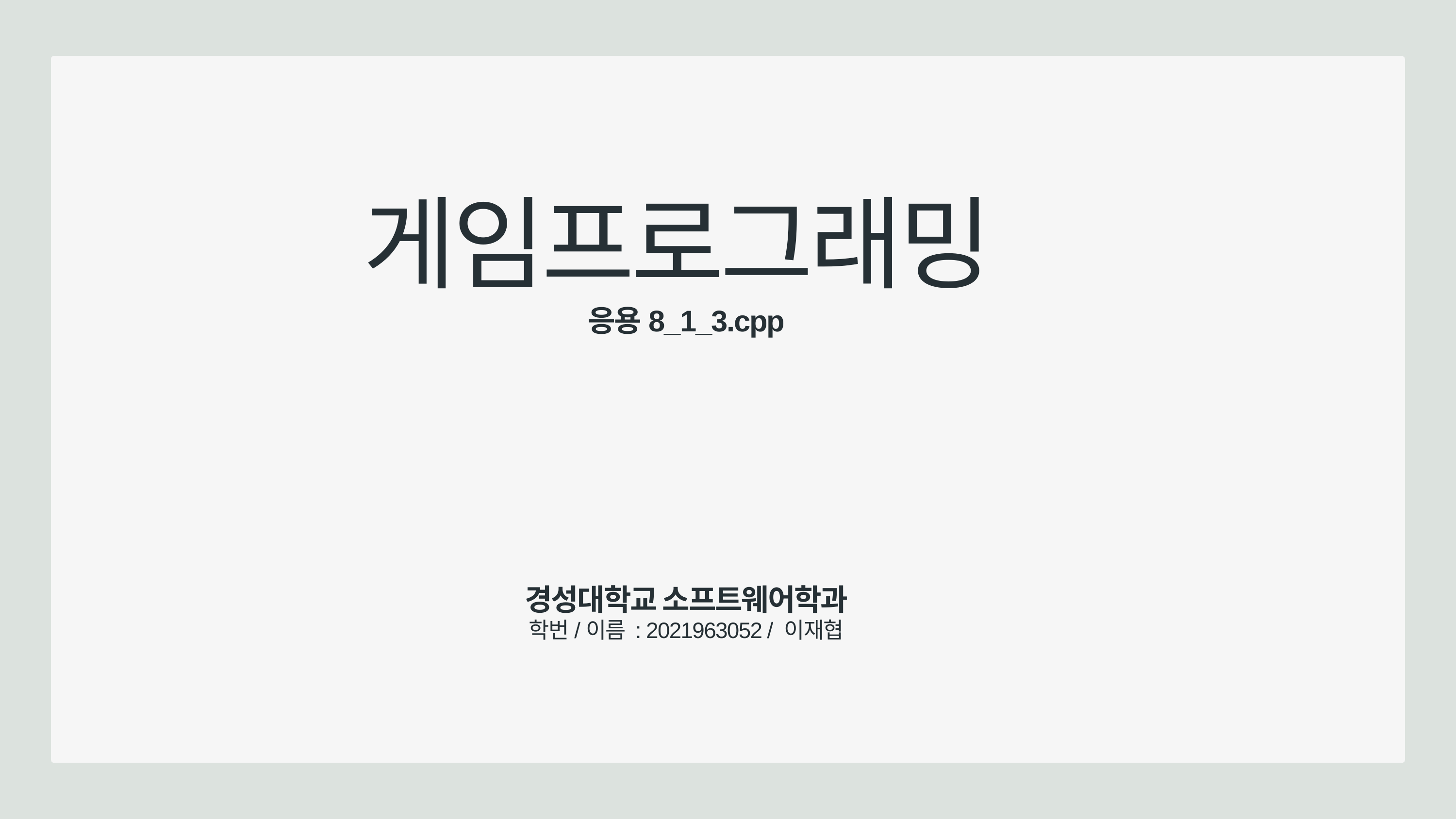

게임프로그래밍
응용8_1_3.cpp

경성대학교 소프트웨어학과
학번/이름 : 2021963052 / 이재협